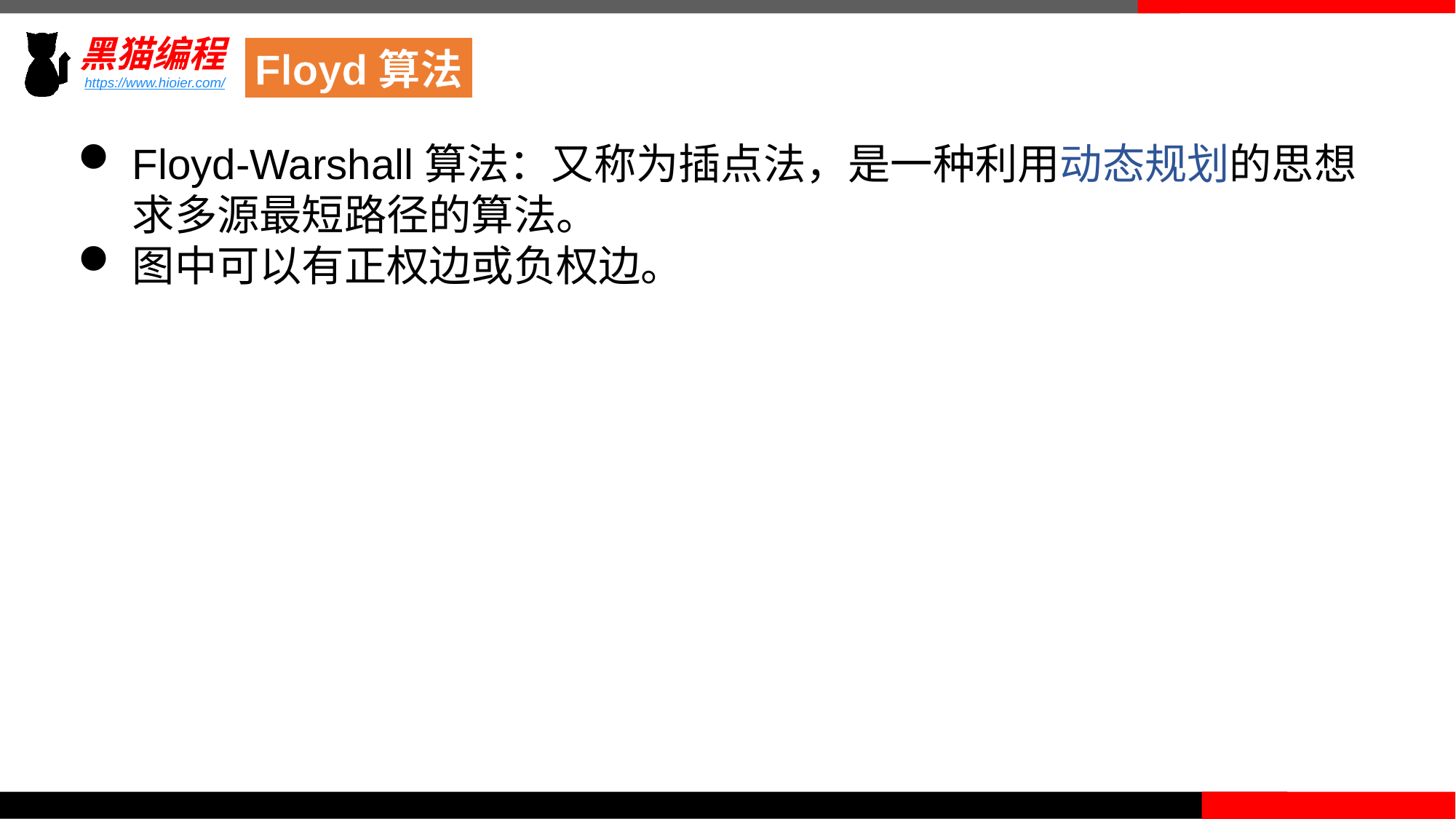

Floyd算法
Floyd-Warshall算法：又称为插点法，是一种利用动态规划的思想求多源最短路径的算法。
图中可以有正权边或负权边。